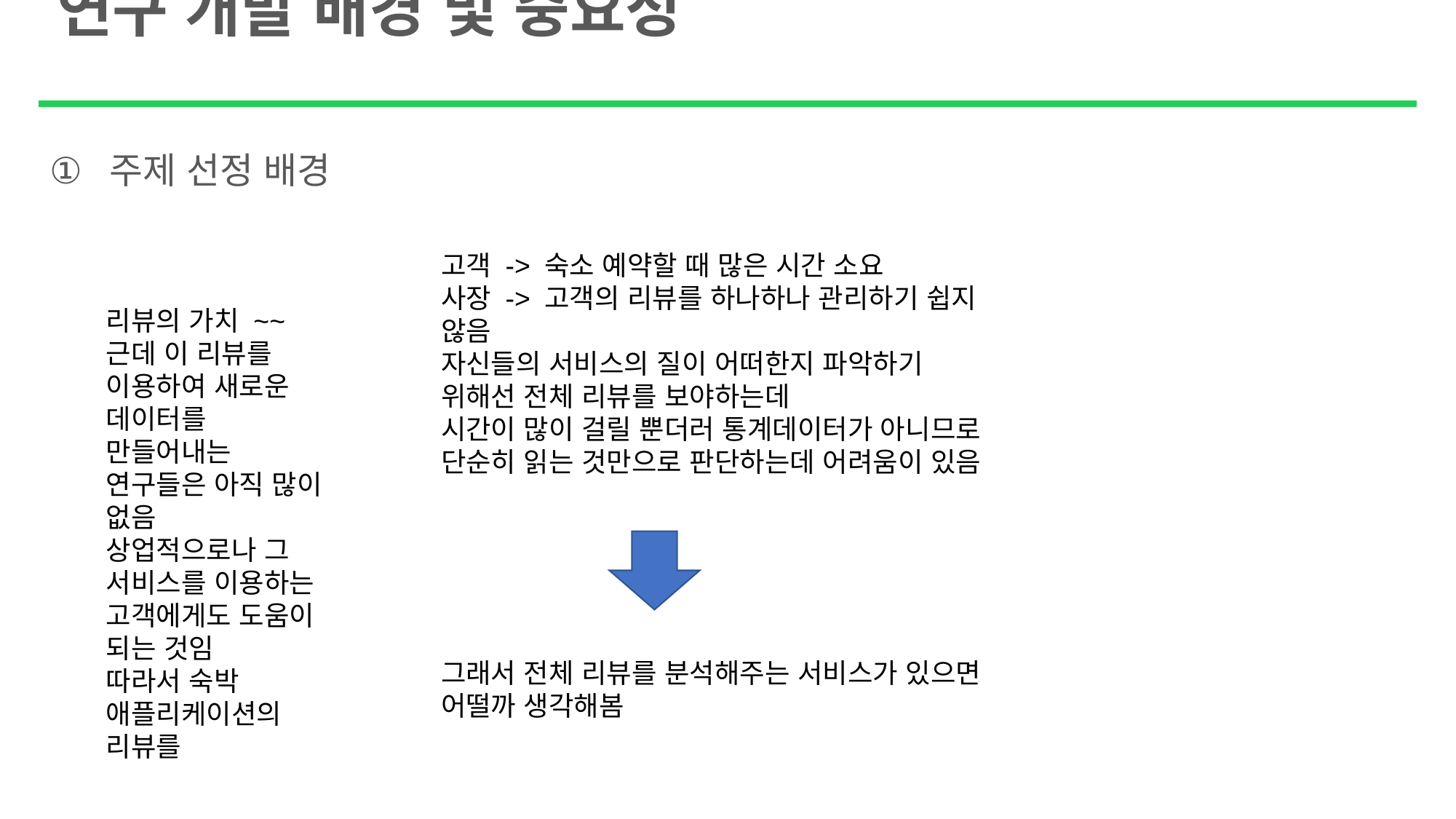

연구 개발 배경 및 중요성
 주제 선정 배경
고객 -> 숙소 예약할 때 많은 시간 소요
사장 -> 고객의 리뷰를 하나하나 관리하기 쉽지 않음
자신들의 서비스의 질이 어떠한지 파악하기 위해선 전체 리뷰를 보야하는데
시간이 많이 걸릴 뿐더러 통계데이터가 아니므로 단순히 읽는 것만으로 판단하는데 어려움이 있음
리뷰의 가치 ~~
근데 이 리뷰를 이용하여 새로운 데이터를 만들어내는 연구들은 아직 많이 없음
상업적으로나 그 서비스를 이용하는 고객에게도 도움이 되는 것임
따라서 숙박 애플리케이션의 리뷰를

그래서 전체 리뷰를 분석해주는 서비스가 있으면 어떨까 생각해봄